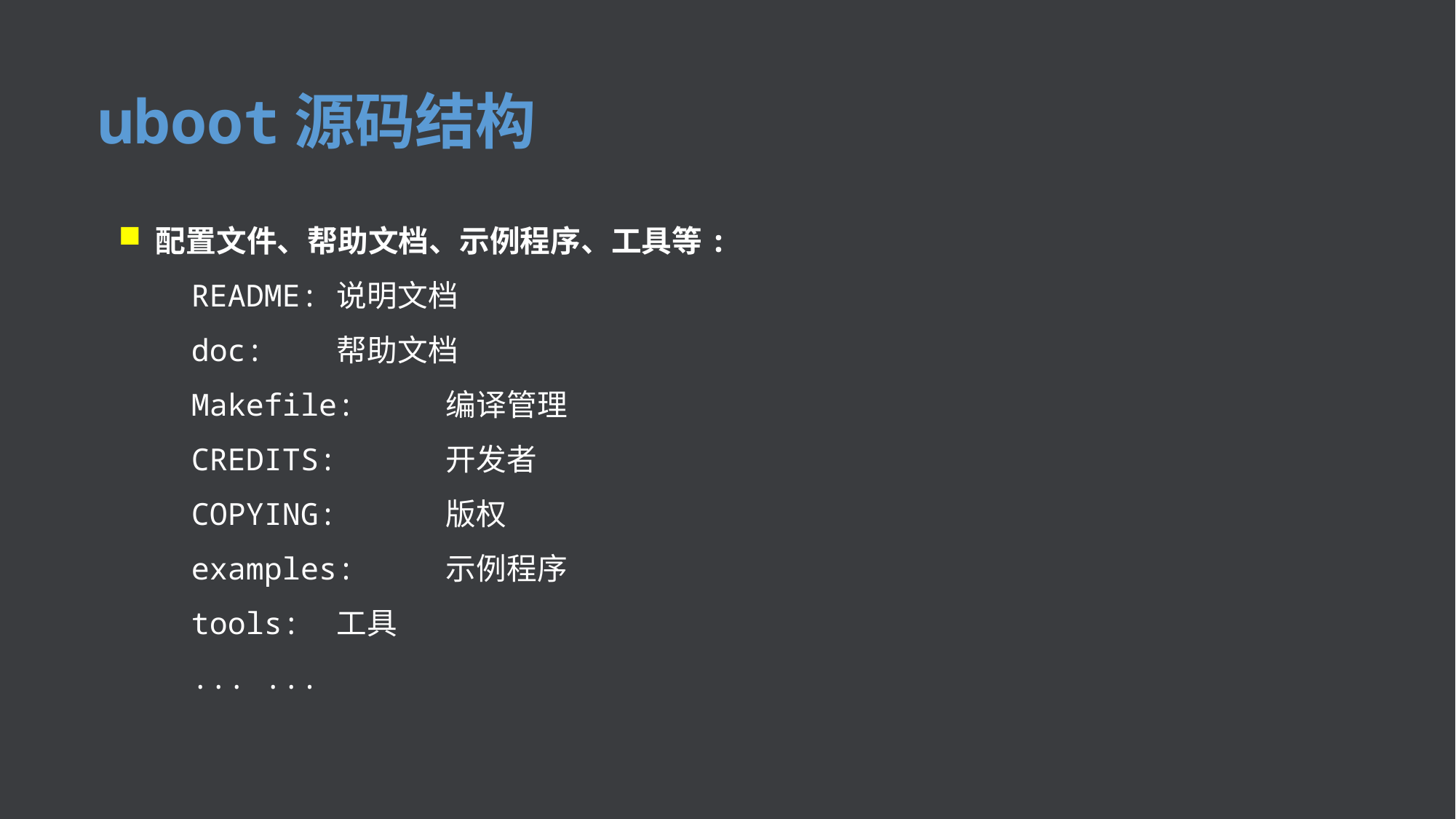

uboot源码结构

 配置文件、帮助文档、示例程序、工具等:
    README:	说明文档
    doc:	帮助文档
    Makefile:	编译管理
    CREDITS:	开发者
    COPYING:	版权
    examples:	示例程序
    tools:	工具
    ... ...